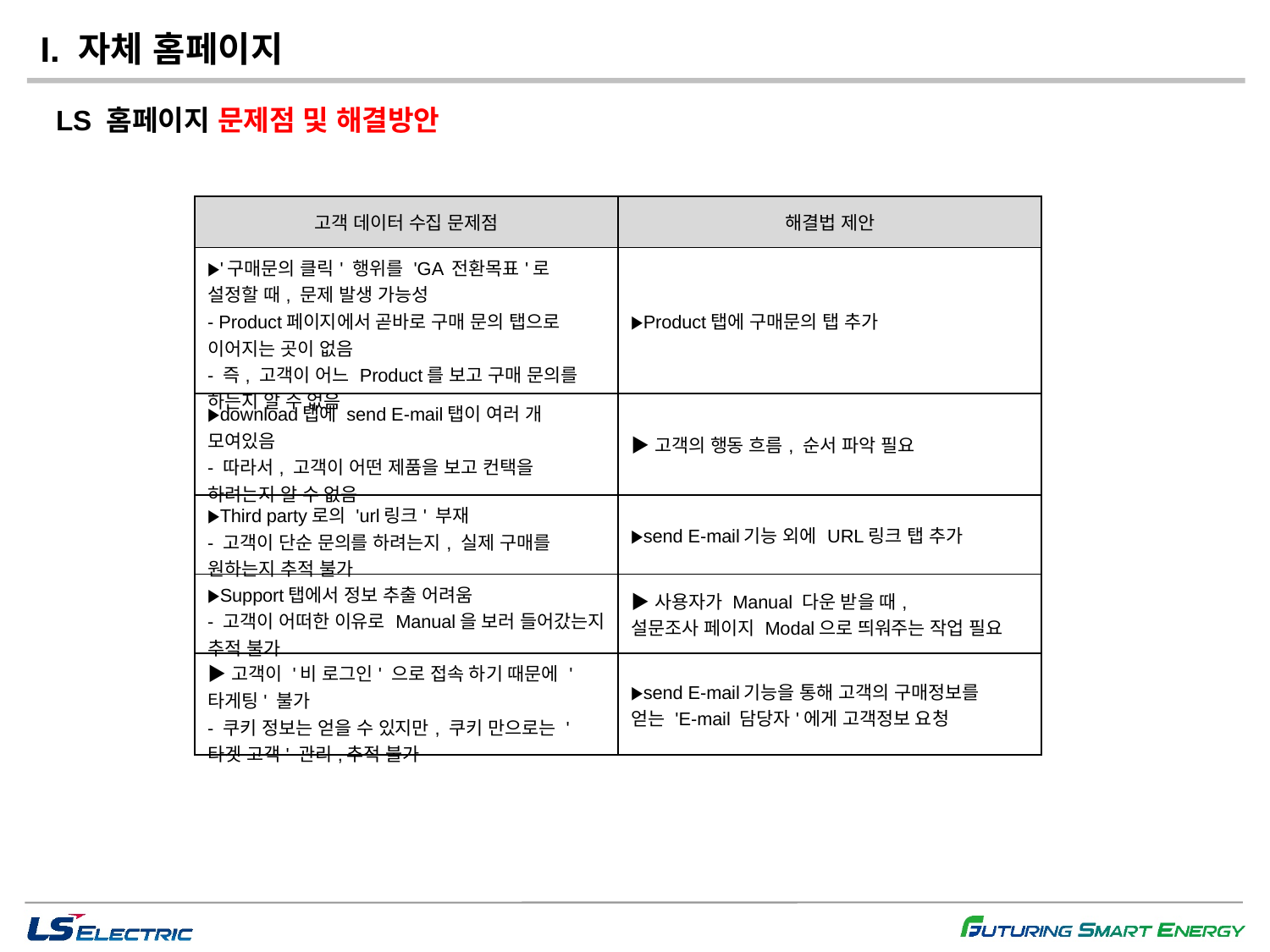

I. 자체 홈페이지
 LS 홈페이지 문제점 및 해결방안
| 고객 데이터 수집 문제점 | 해결법 제안 |
| --- | --- |
| ▶'구매문의 클릭' 행위를 'GA 전환목표'로 설정할 때, 문제 발생 가능성 - Product페이지에서 곧바로 구매 문의 탭으로 이어지는 곳이 없음 - 즉, 고객이 어느 Product를 보고 구매 문의를 하는지 알 수 없음 | ▶Product탭에 구매문의 탭 추가 |
| ▶download탭에 send E-mail탭이 여러 개 모여있음 - 따라서, 고객이 어떤 제품을 보고 컨택을 하려는지 알 수 없음 | ▶고객의 행동 흐름, 순서 파악 필요 |
| ▶Third party로의 'url링크' 부재 - 고객이 단순 문의를 하려는지, 실제 구매를 원하는지 추적 불가 | ▶send E-mail기능 외에 URL링크 탭 추가 |
| ▶Support탭에서 정보 추출 어려움 - 고객이 어떠한 이유로 Manual을 보러 들어갔는지 추적 불가 | ▶사용자가 Manual 다운 받을 때, 설문조사 페이지 Modal으로 띄워주는 작업 필요 |
| ▶고객이 '비 로그인' 으로 접속 하기 때문에 '타게팅' 불가 - 쿠키 정보는 얻을 수 있지만, 쿠키 만으로는 '타겟 고객' 관리,추적 불가 | ▶send E-mail기능을 통해 고객의 구매정보를 얻는 'E-mail 담당자'에게 고객정보 요청 |